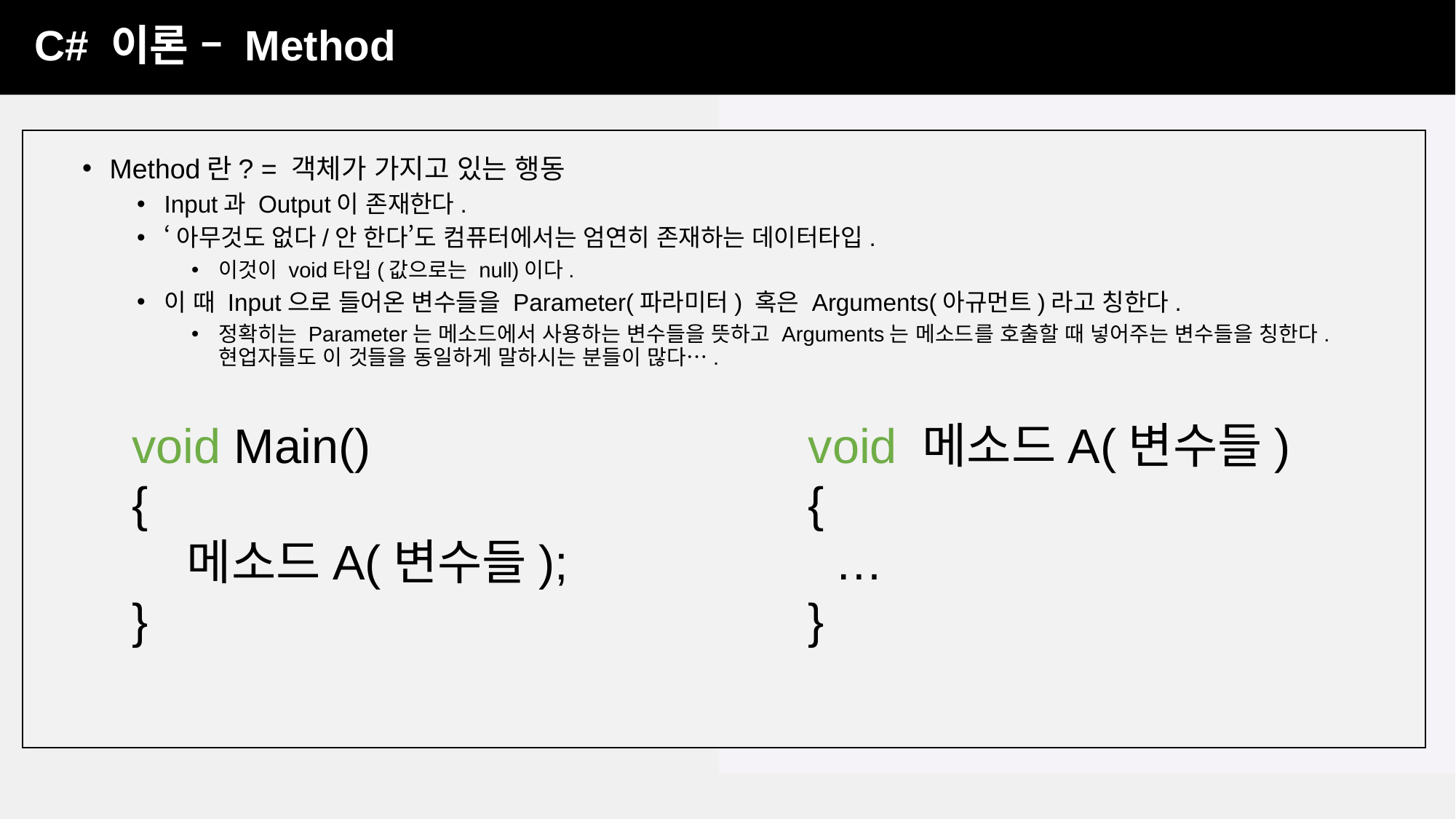

C# 이론 – Method
Method란? = 객체가 가지고 있는 행동
Input과 Output이 존재한다.
‘아무것도 없다/안 한다’도 컴퓨터에서는 엄연히 존재하는 데이터타입.
이것이 void타입(값으로는 null)이다.
이 때 Input으로 들어온 변수들을 Parameter(파라미터) 혹은 Arguments(아규먼트)라고 칭한다.
정확히는 Parameter는 메소드에서 사용하는 변수들을 뜻하고 Arguments는 메소드를 호출할 때 넣어주는 변수들을 칭한다.
현업자들도 이 것들을 동일하게 말하시는 분들이 많다….

void 메소드A(변수들)
{
  …
}
void Main()
{
    메소드A(변수들);
}